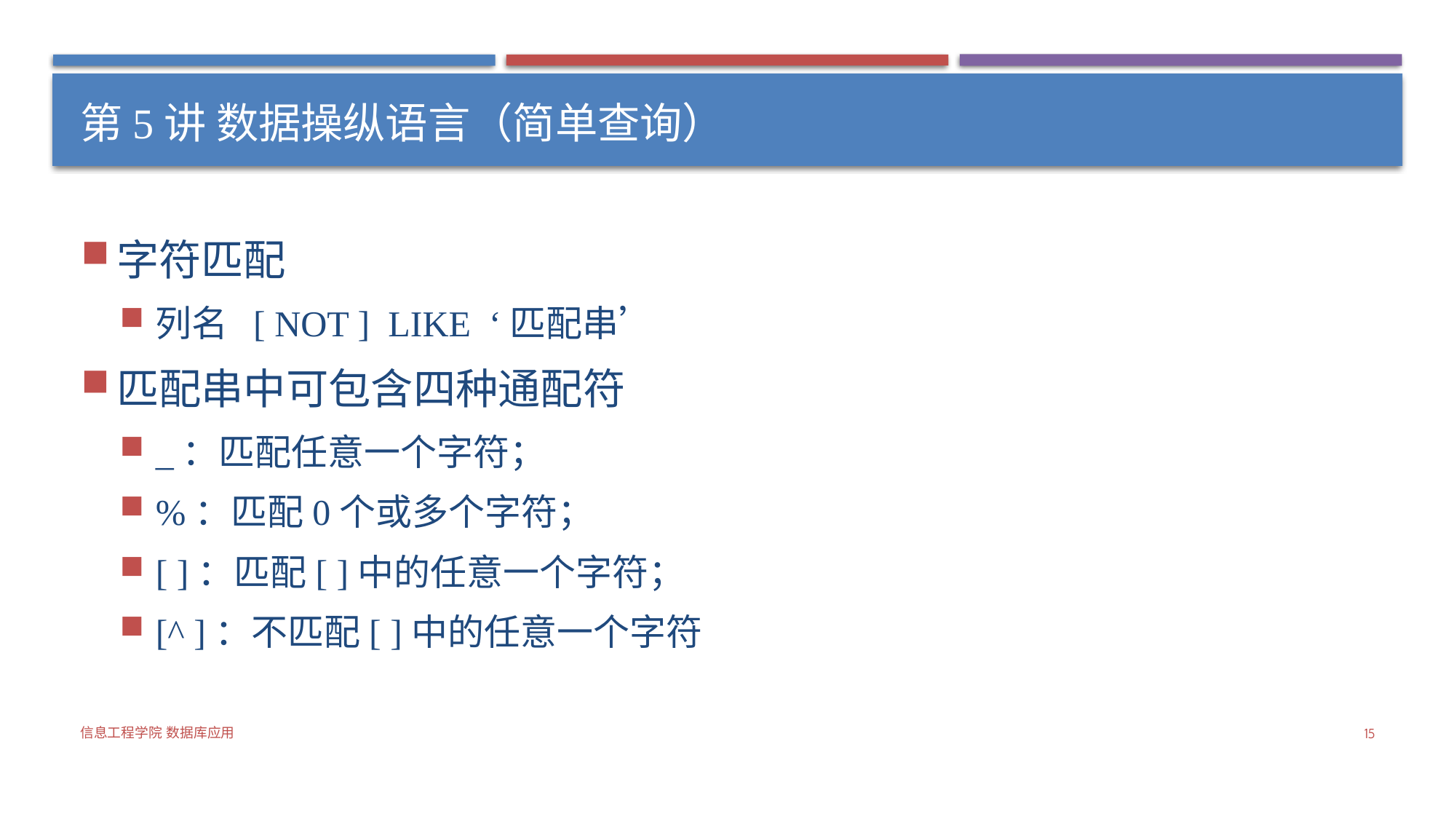

# 第5讲 数据操纵语言（简单查询）
字符匹配
列名  [ NOT ]  LIKE  ‘匹配串’
匹配串中可包含四种通配符
_：匹配任意一个字符；
%：匹配0个或多个字符；
[ ]：匹配[ ]中的任意一个字符；
[^ ]：不匹配[ ]中的任意一个字符
信息工程学院 数据库应用
15